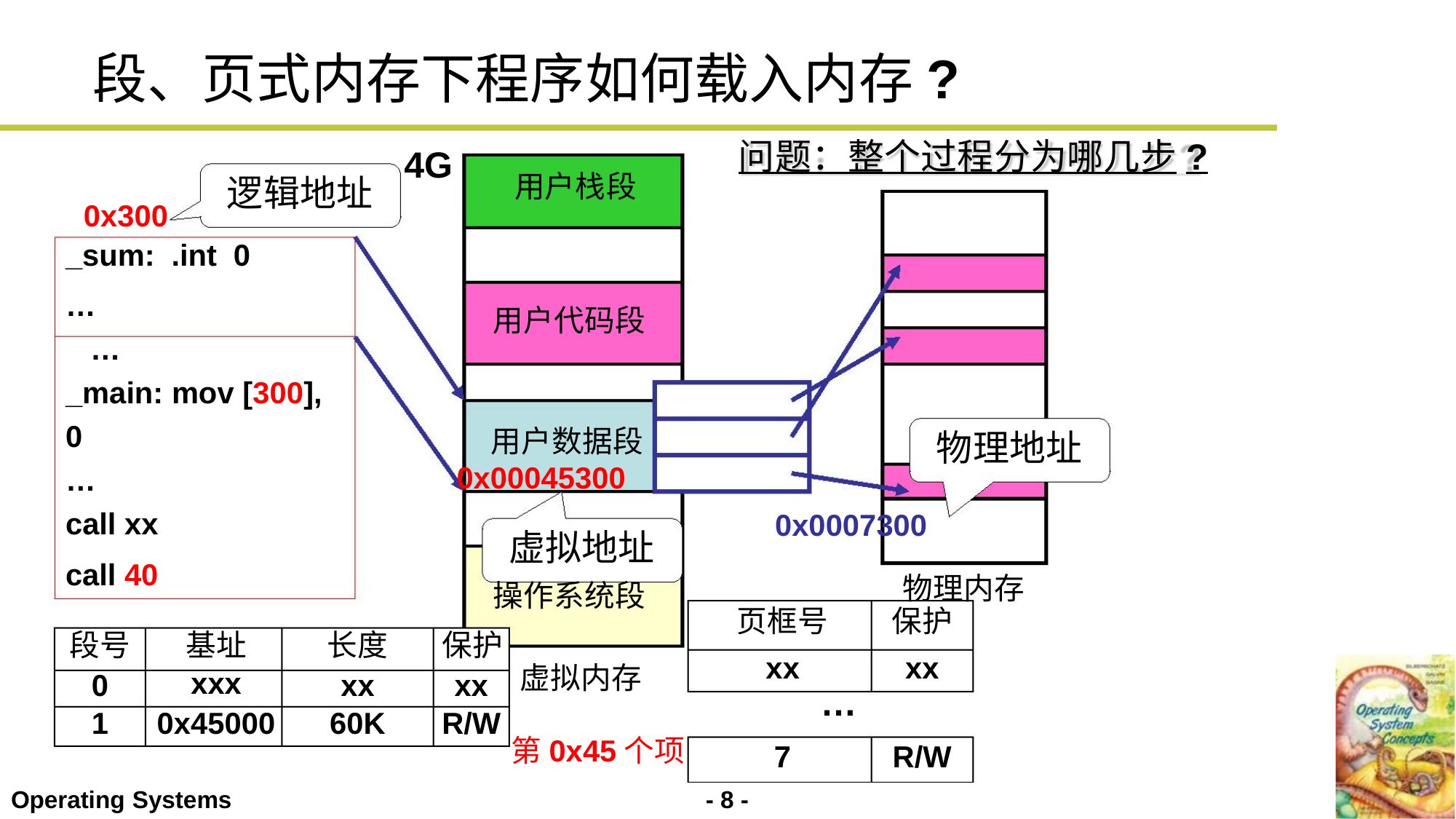

段、页式内存下程序如何载入内存?

问题：整个过程分为哪几步?
4G
用户栈段
逻辑地址
0x300
_sum: .int 0
…
用户代码段
…
_main: mov [300],
0
用户数据段
0x00045300
物理地址
…
call xx
0x0007300
物理内存
虚拟地址
call 40
操作系统段
页框号
保护
段号
基址
xxx
长度 保护
xx
xx

虚拟内存
0
xx
xx
…
1 0x45000 60K R/W
第0x45个项
7
R/W
- 8 -
Operating Systems